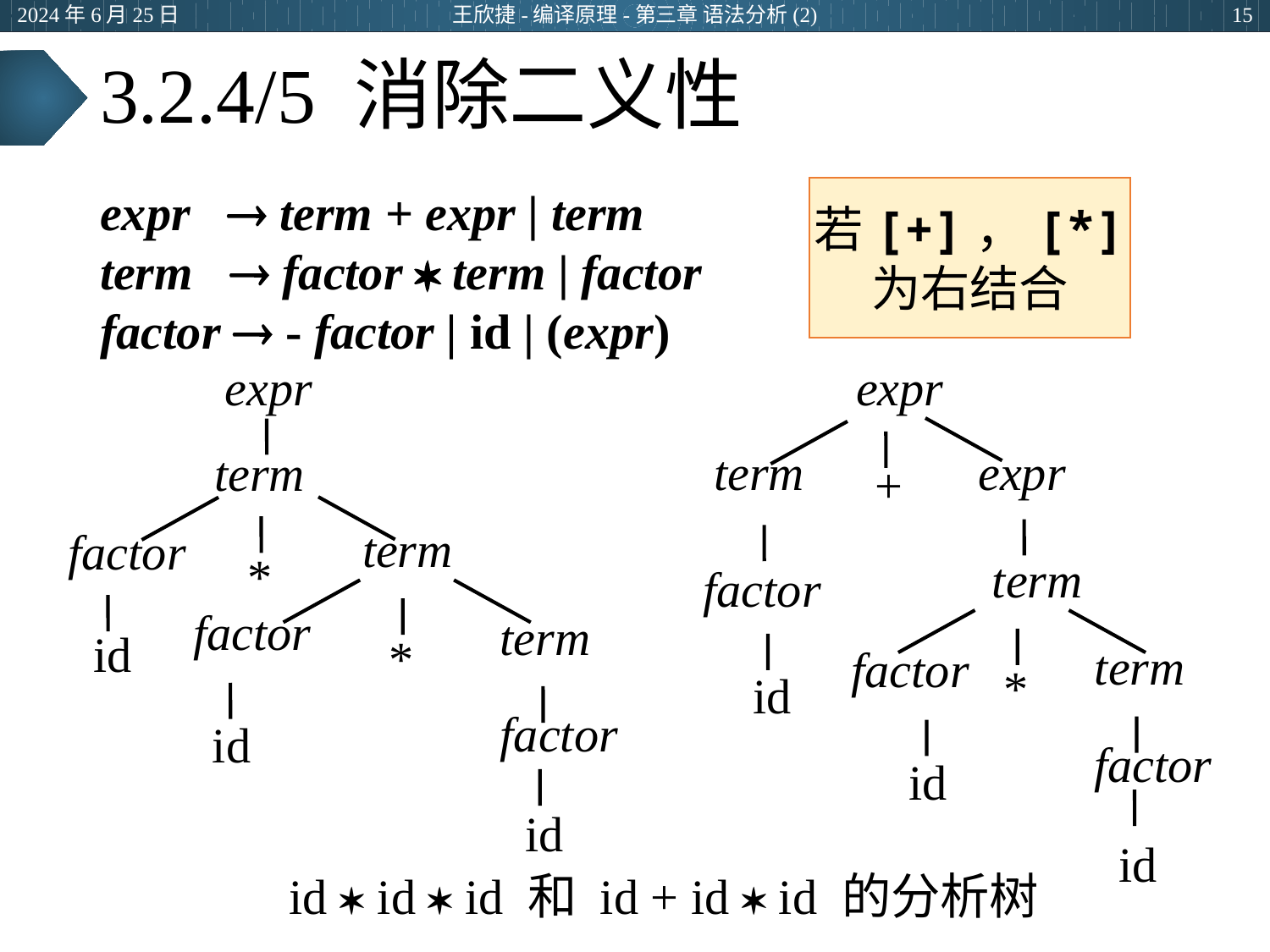

2024年6月25日
王欣捷-编译原理-第三章 语法分析(2)
15
# 3.2.4/5 消除二义性
expr   → term + expr | term
term   → factor ∗ term | factor
factor → - factor | id | (expr)

若[+]，[*]
为右结合
expr
term

term

factor

id
term

factor

id
*

factor

id
*

expr

term

factor

id
expr
+

term

term

factor

id
factor

id
*
id ∗ id ∗ id 和 id + id ∗ id 的分析树